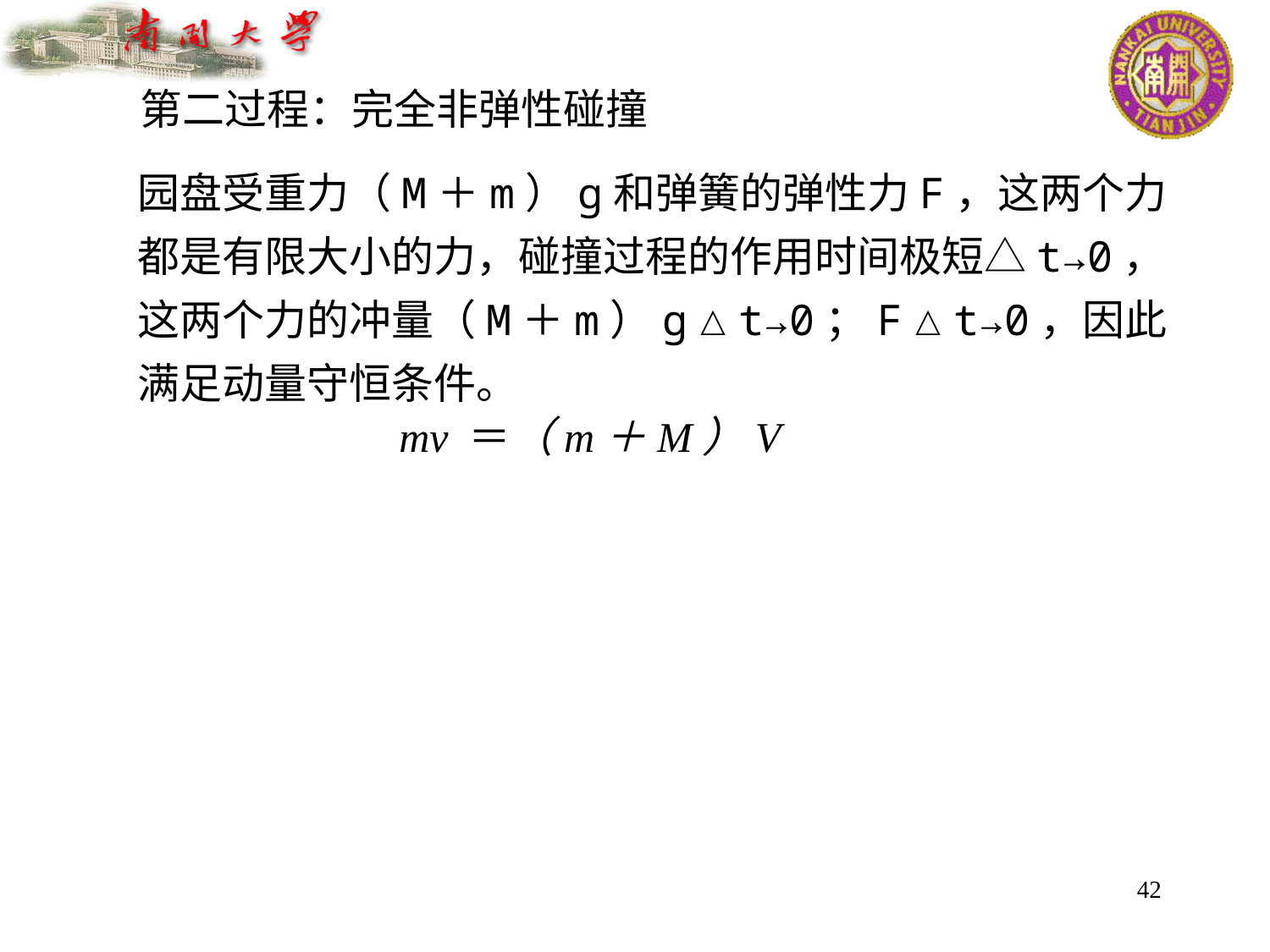

第二过程：完全非弹性碰撞
园盘受重力（M＋m）g和弹簧的弹性力F，这两个力都是有限大小的力，碰撞过程的作用时间极短△t→0，这两个力的冲量（M＋m）g△t→0；F△t→0，因此满足动量守恒条件。
mv ＝（m＋M）V
42